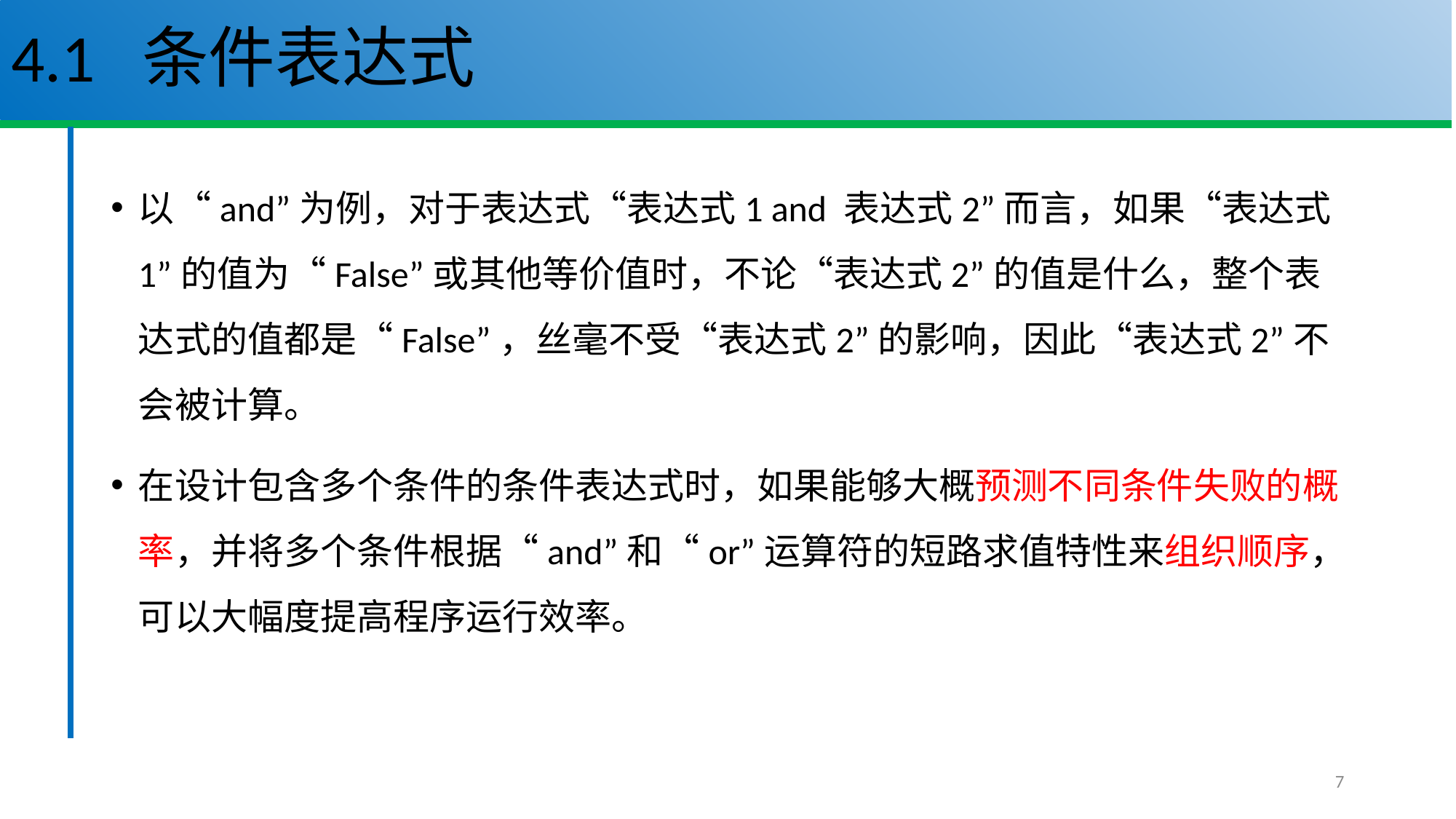

# 4.1  条件表达式
以“and”为例，对于表达式“表达式1 and 表达式2”而言，如果“表达式1”的值为“False”或其他等价值时，不论“表达式2”的值是什么，整个表达式的值都是“False”，丝毫不受“表达式2”的影响，因此“表达式2”不会被计算。
在设计包含多个条件的条件表达式时，如果能够大概预测不同条件失败的概率，并将多个条件根据“and”和“or”运算符的短路求值特性来组织顺序，可以大幅度提高程序运行效率。
7